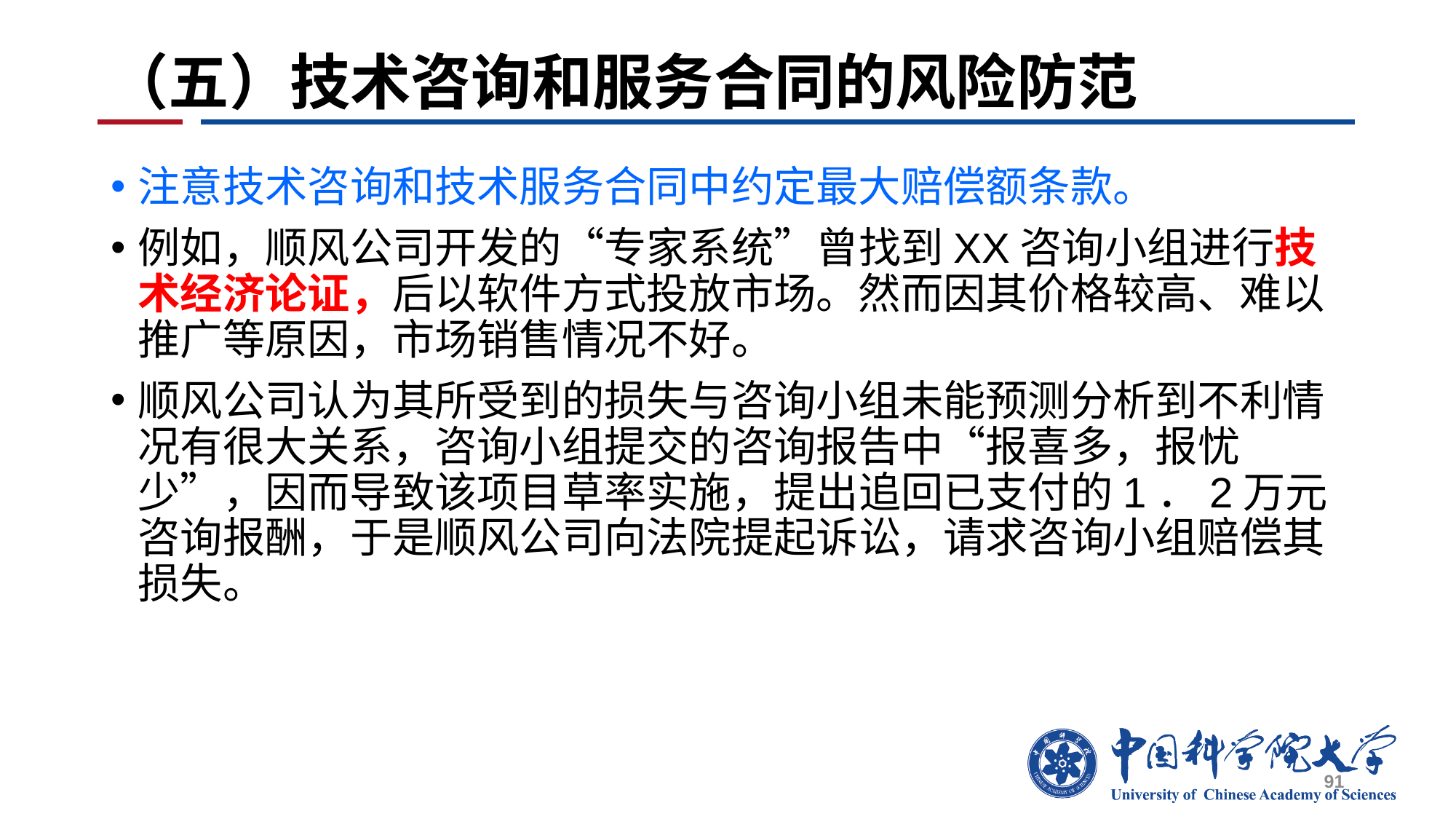

# （五）技术咨询和服务合同的风险防范
注意技术咨询和技术服务合同中约定最大赔偿额条款。
例如，顺风公司开发的“专家系统”曾找到XX咨询小组进行技术经济论证，后以软件方式投放市场。然而因其价格较高、难以推广等原因，市场销售情况不好。
顺风公司认为其所受到的损失与咨询小组未能预测分析到不利情况有很大关系，咨询小组提交的咨询报告中“报喜多，报忧少”，因而导致该项目草率实施，提出追回已支付的1．2万元咨询报酬，于是顺风公司向法院提起诉讼，请求咨询小组赔偿其损失。

91